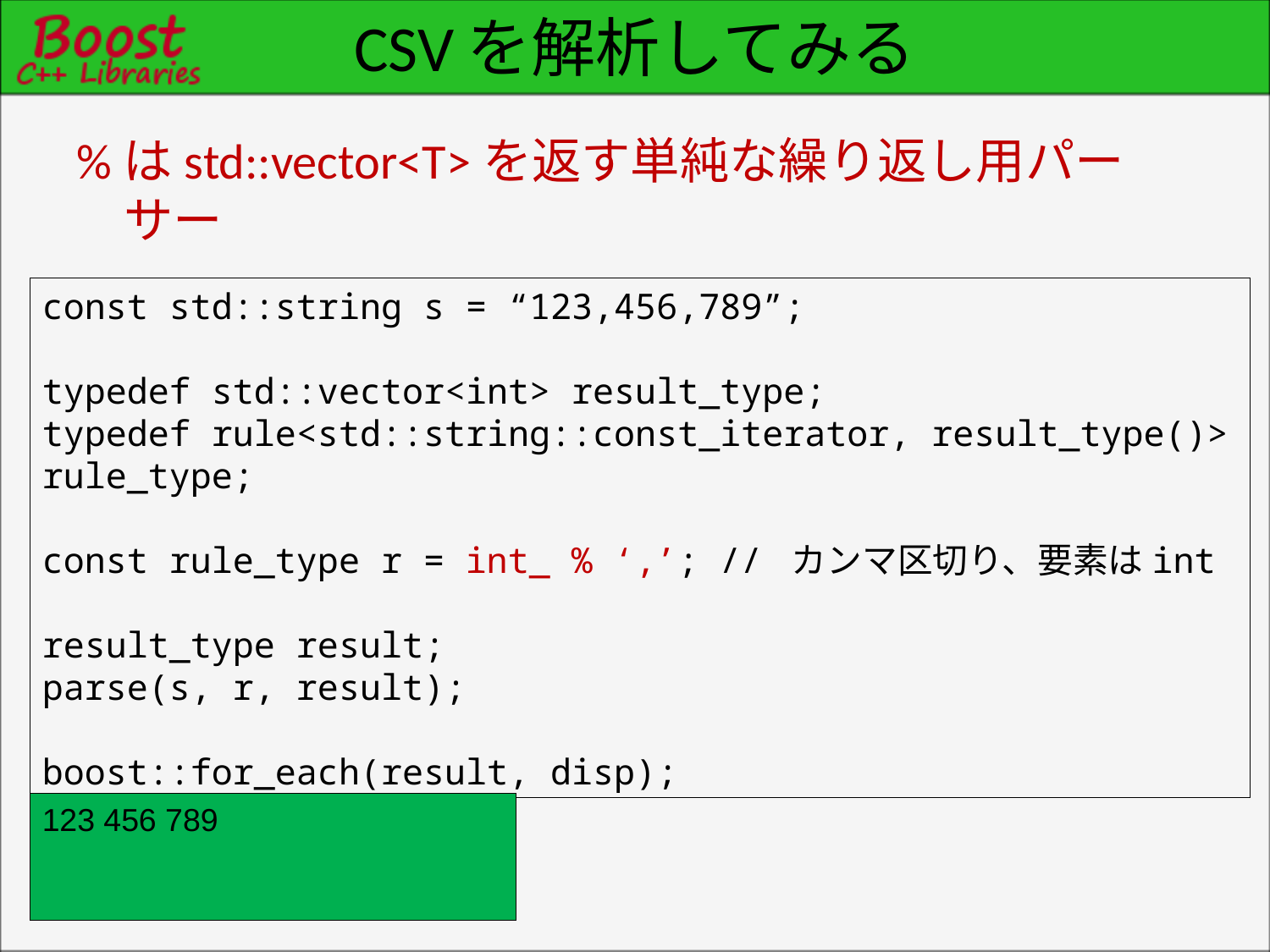

# CSVを解析してみる
%はstd::vector<T>を返す単純な繰り返し用パーサー
const std::string s = “123,456,789”;

typedef std::vector<int> result_type;
typedef rule<std::string::const_iterator, result_type()> rule_type;

const rule_type r = int_ % ‘,’; // カンマ区切り、要素はint

result_type result;
parse(s, r, result);

boost::for_each(result, disp);
123 456 789